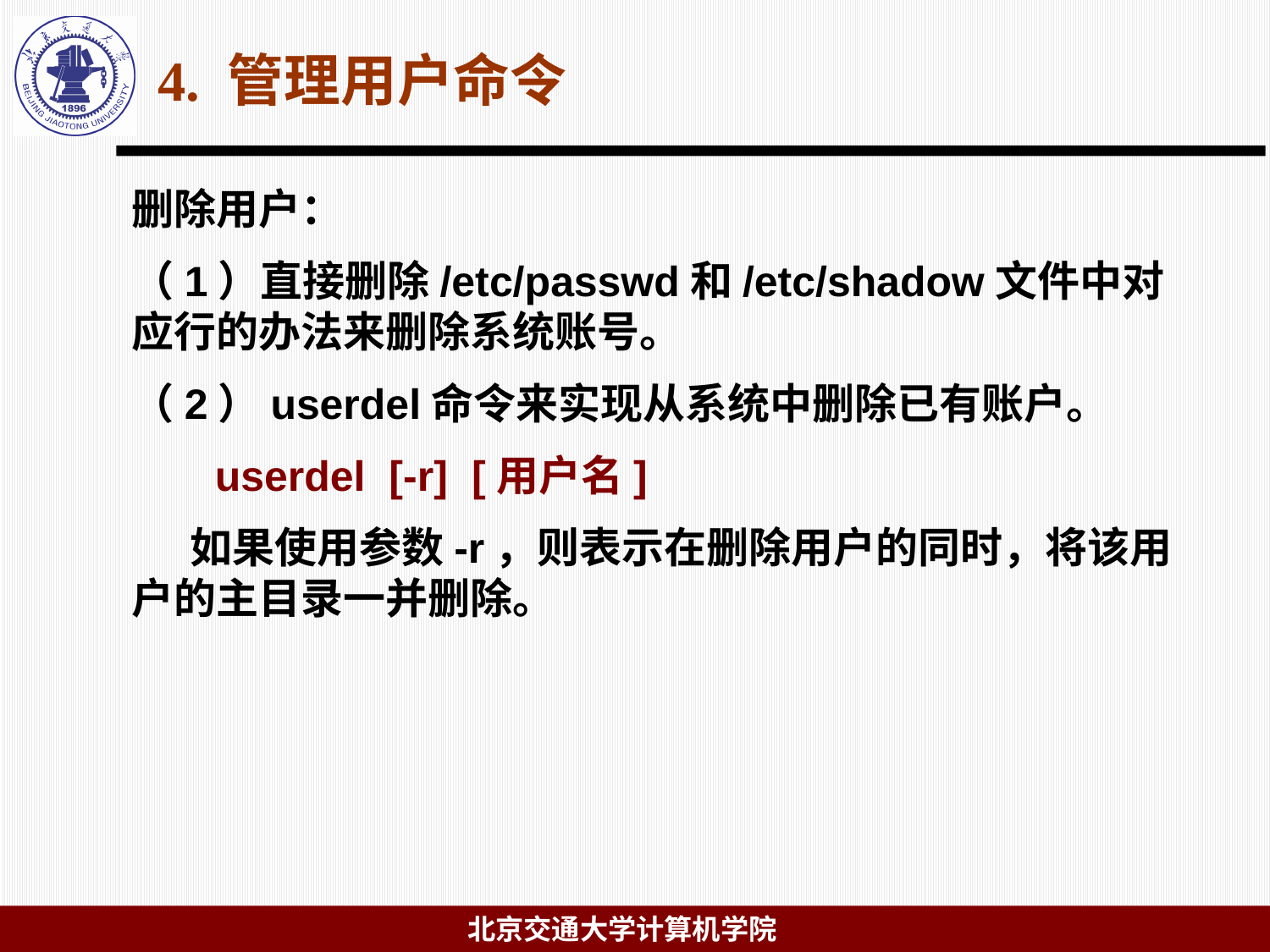

# 4. 管理用户命令
删除用户：
（1）直接删除/etc/passwd和/etc/shadow文件中对应行的办法来删除系统账号。
（2）userdel命令来实现从系统中删除已有账户。
       userdel  [-r]  [用户名]
     如果使用参数-r，则表示在删除用户的同时，将该用户的主目录一并删除。